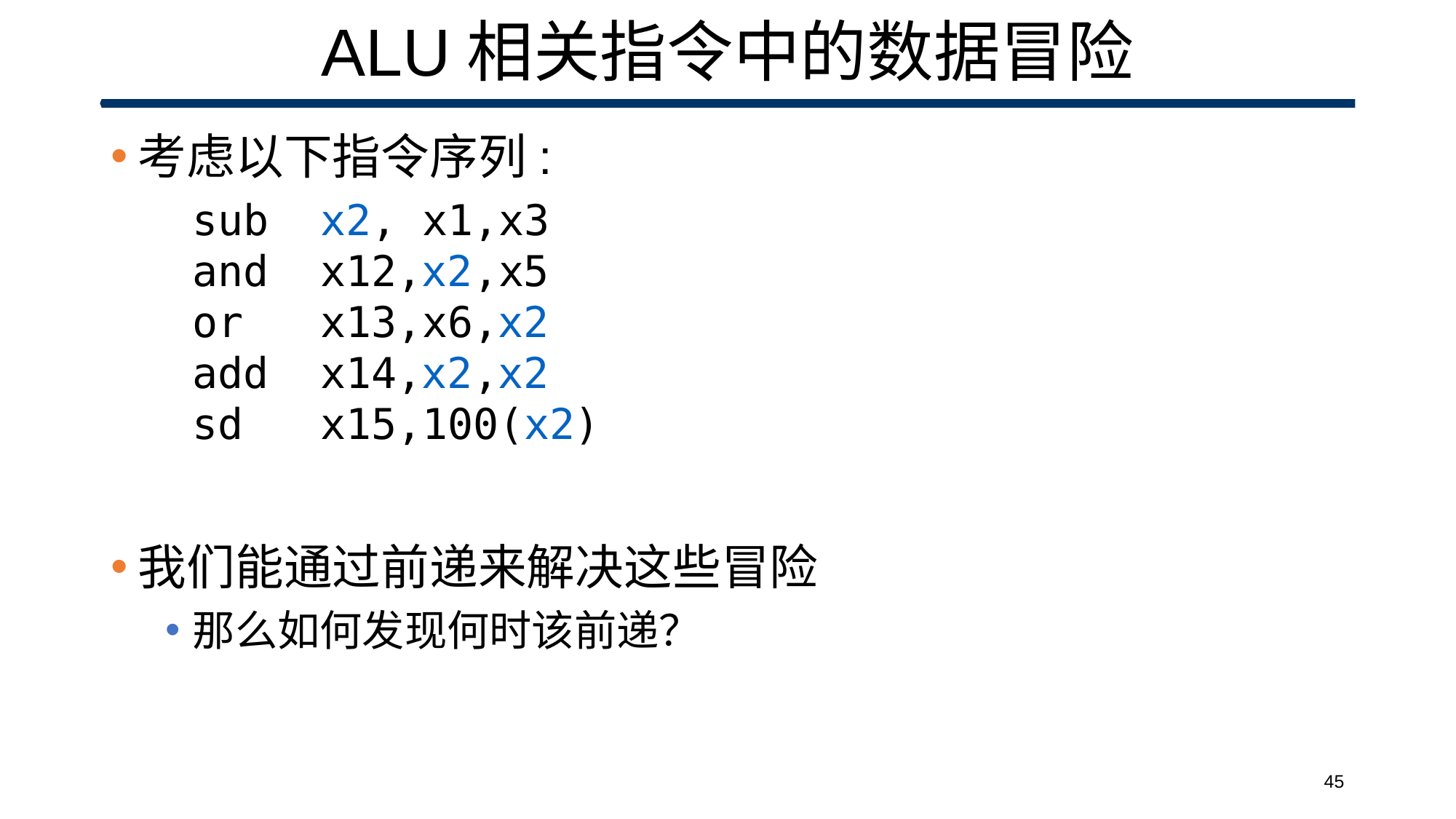

# ALU相关指令中的数据冒险
考虑以下指令序列:
	sub  x2, x1,x3
and  x12,x2,x5
or   x13,x6,x2
add  x14,x2,x2
sd   x15,100(x2)

我们能通过前递来解决这些冒险
那么如何发现何时该前递？
45